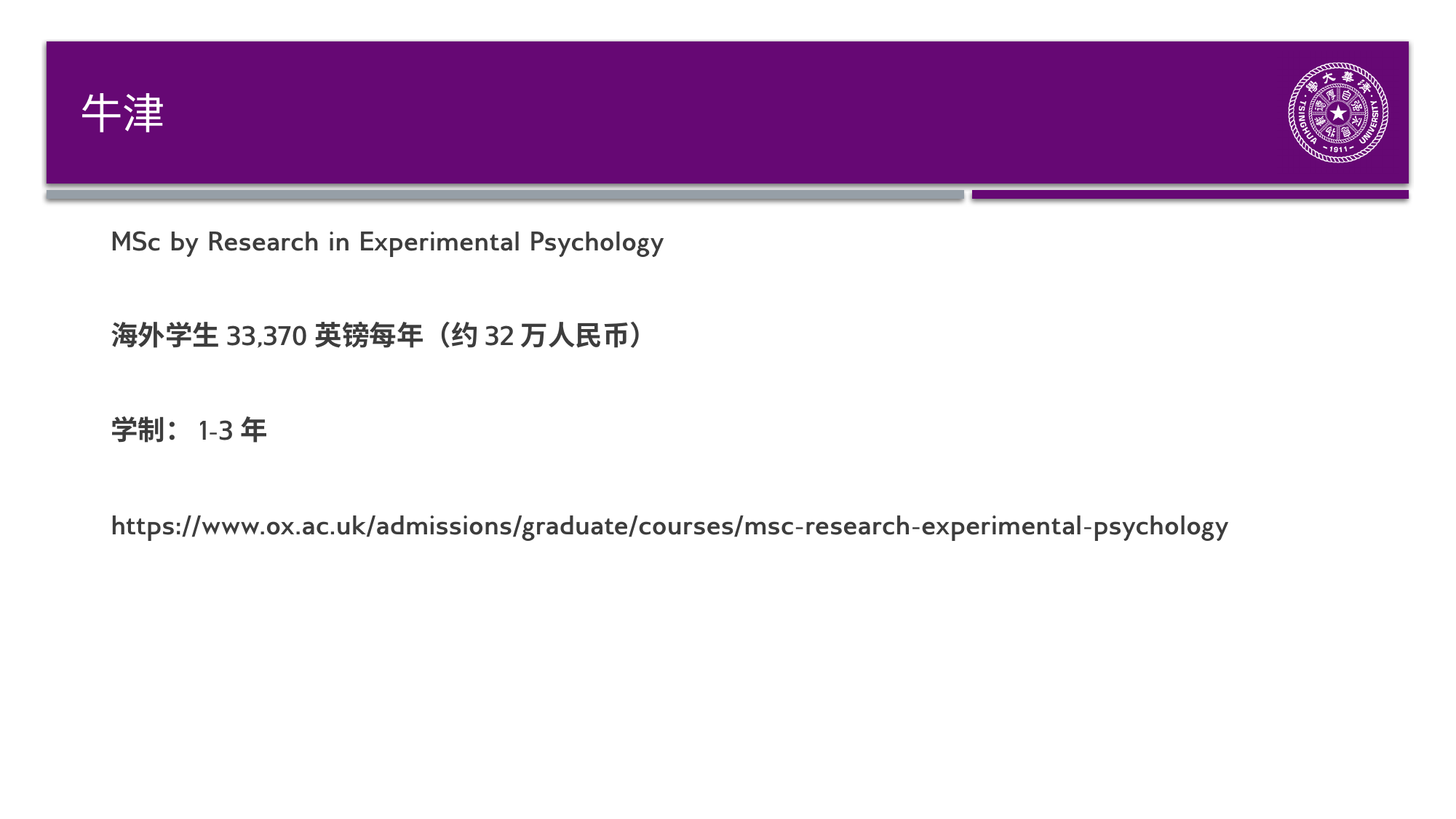

# 牛津
MSc by Research in Experimental Psychology

海外学生33,370英镑每年（约32万人民币）

学制：1-3年

https://www.ox.ac.uk/admissions/graduate/courses/msc-research-experimental-psychology